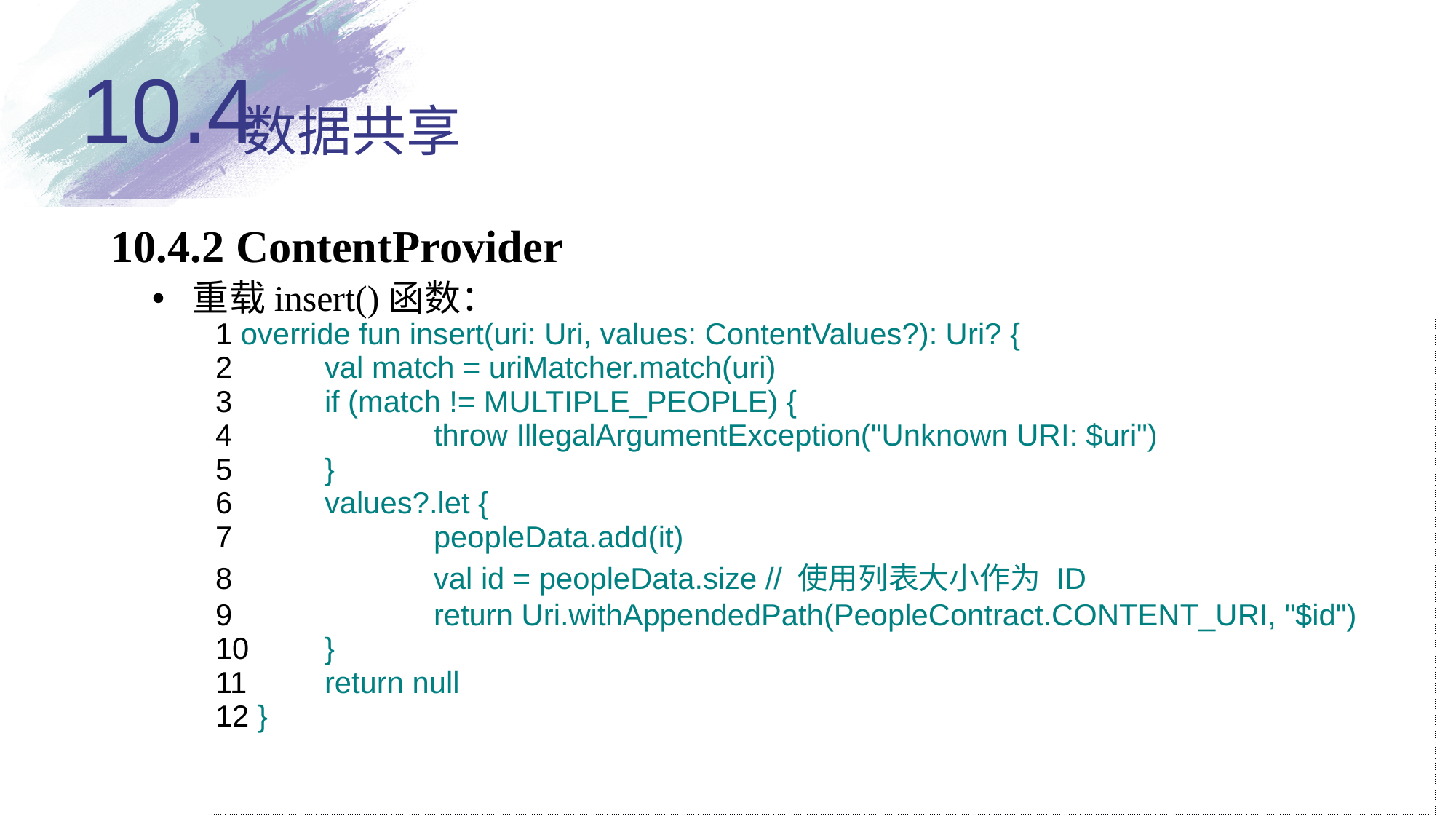

10.4
# 数据共享
10.4.2 ContentProvider
重载insert()函数：

| 1 override fun insert(uri: Uri, values: ContentValues?): Uri? { 2  val match = uriMatcher.match(uri) 3  if (match != MULTIPLE\_PEOPLE) { 4  throw IllegalArgumentException("Unknown URI: $uri") 5  } 6  values?.let { 7  peopleData.add(it) 8  val id = peopleData.size // 使用列表大小作为 ID 9  return Uri.withAppendedPath(PeopleContract.CONTENT\_URI, "$id") 10  } 11  return null 12 } |
| --- |